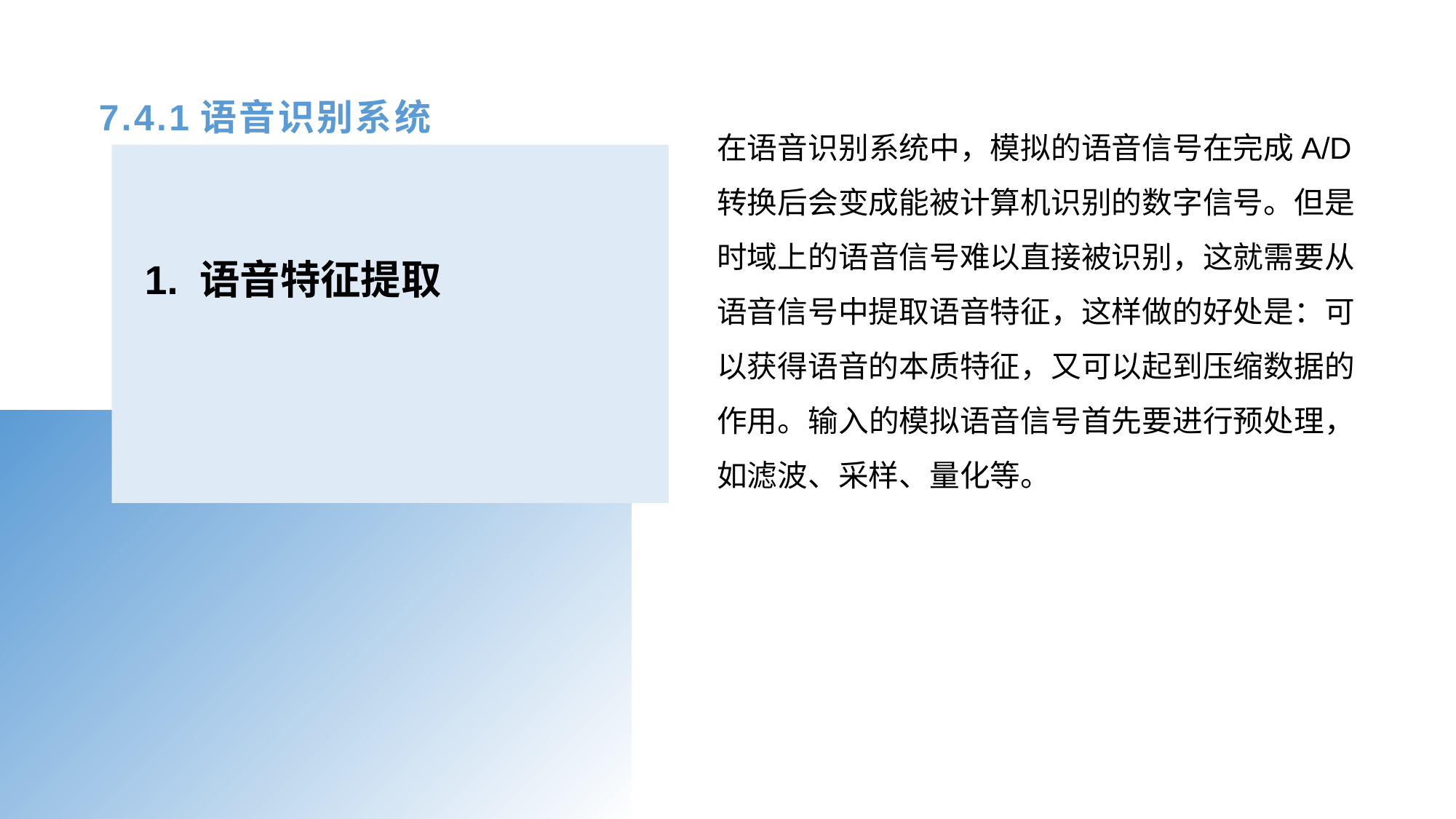

7.4.1语音识别系统
在语音识别系统中，模拟的语音信号在完成A/D转换后会变成能被计算机识别的数字信号。但是时域上的语音信号难以直接被识别，这就需要从语音信号中提取语音特征，这样做的好处是：可以获得语音的本质特征，又可以起到压缩数据的作用。输入的模拟语音信号首先要进行预处理，如滤波、采样、量化等。

1. 语音特征提取